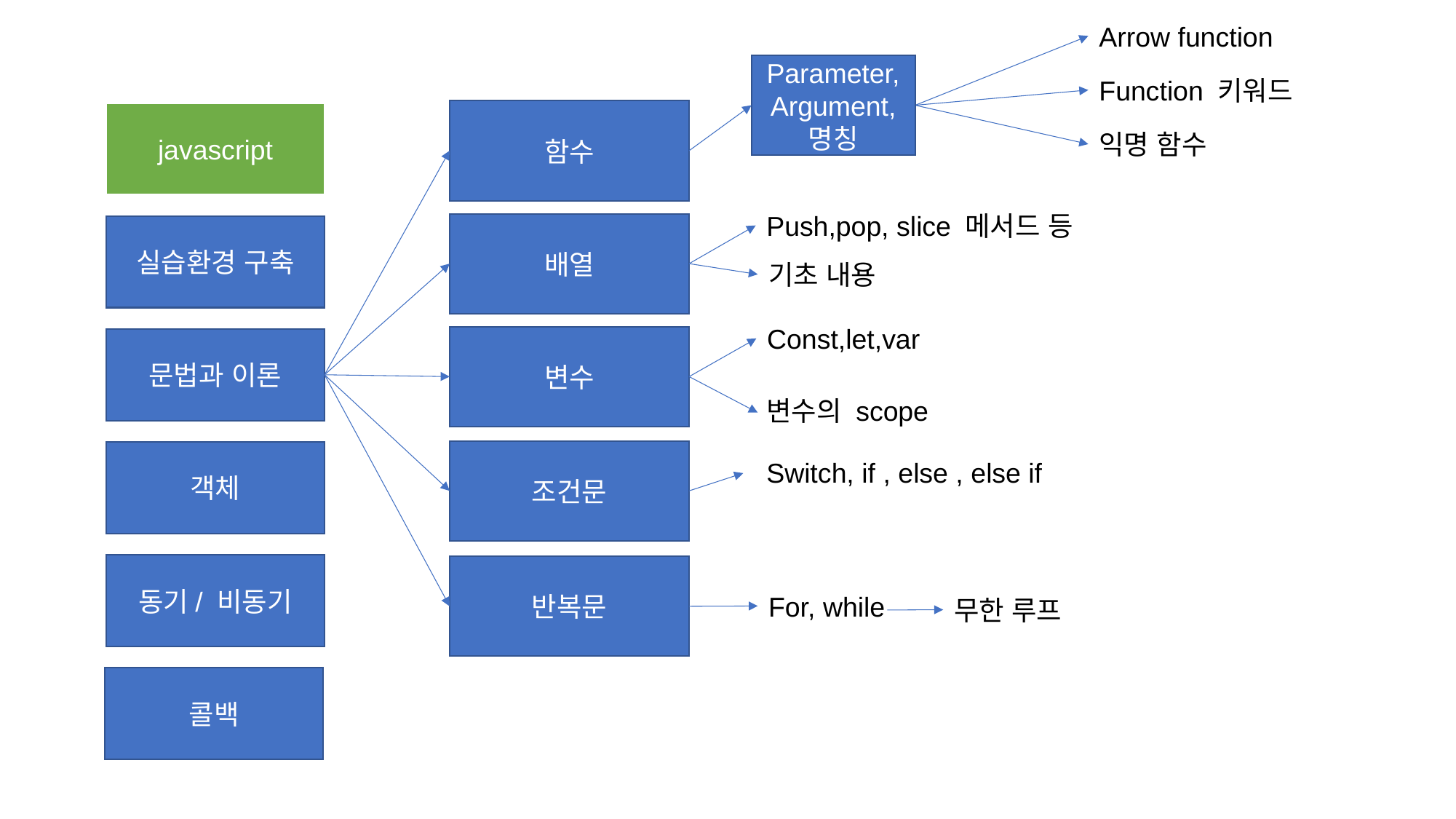

Arrow function
Parameter,
Argument,
명칭
Function 키워드
함수
javascript
익명 함수
Push,pop, slice 메서드 등
배열
실습환경 구축
기초 내용
Const,let,var
변수
문법과 이론
변수의 scope
조건문
객체
Switch, if , else , else if
동기/ 비동기
반복문
For, while
무한 루프
콜백